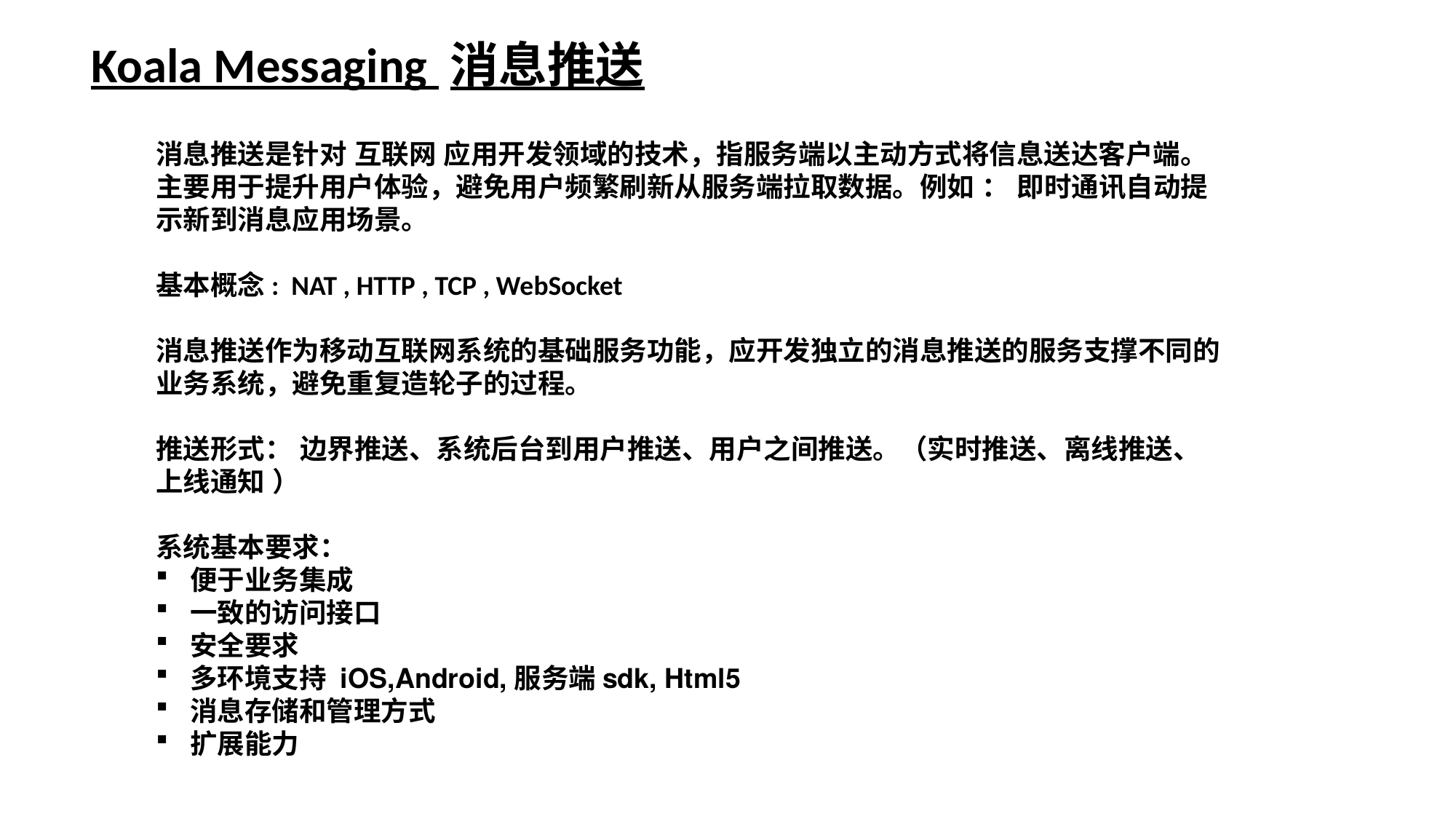

Koala Messaging 消息推送

消息推送是针对 互联网 应用开发领域的技术，指服务端以主动方式将信息送达客户端。主要用于提升用户体验，避免用户频繁刷新从服务端拉取数据。例如 ： 即时通讯自动提示新到消息应用场景。

基本概念:  NAT , HTTP , TCP , WebSocket
消息推送作为移动互联网系统的基础服务功能，应开发独立的消息推送的服务支撑不同的业务系统，避免重复造轮子的过程。

推送形式： 边界推送、系统后台到用户推送、用户之间推送。（实时推送、离线推送、上线通知 ）

系统基本要求：
便于业务集成
一致的访问接口
安全要求
多环境支持 iOS,Android,服务端sdk, Html5
消息存储和管理方式
扩展能力